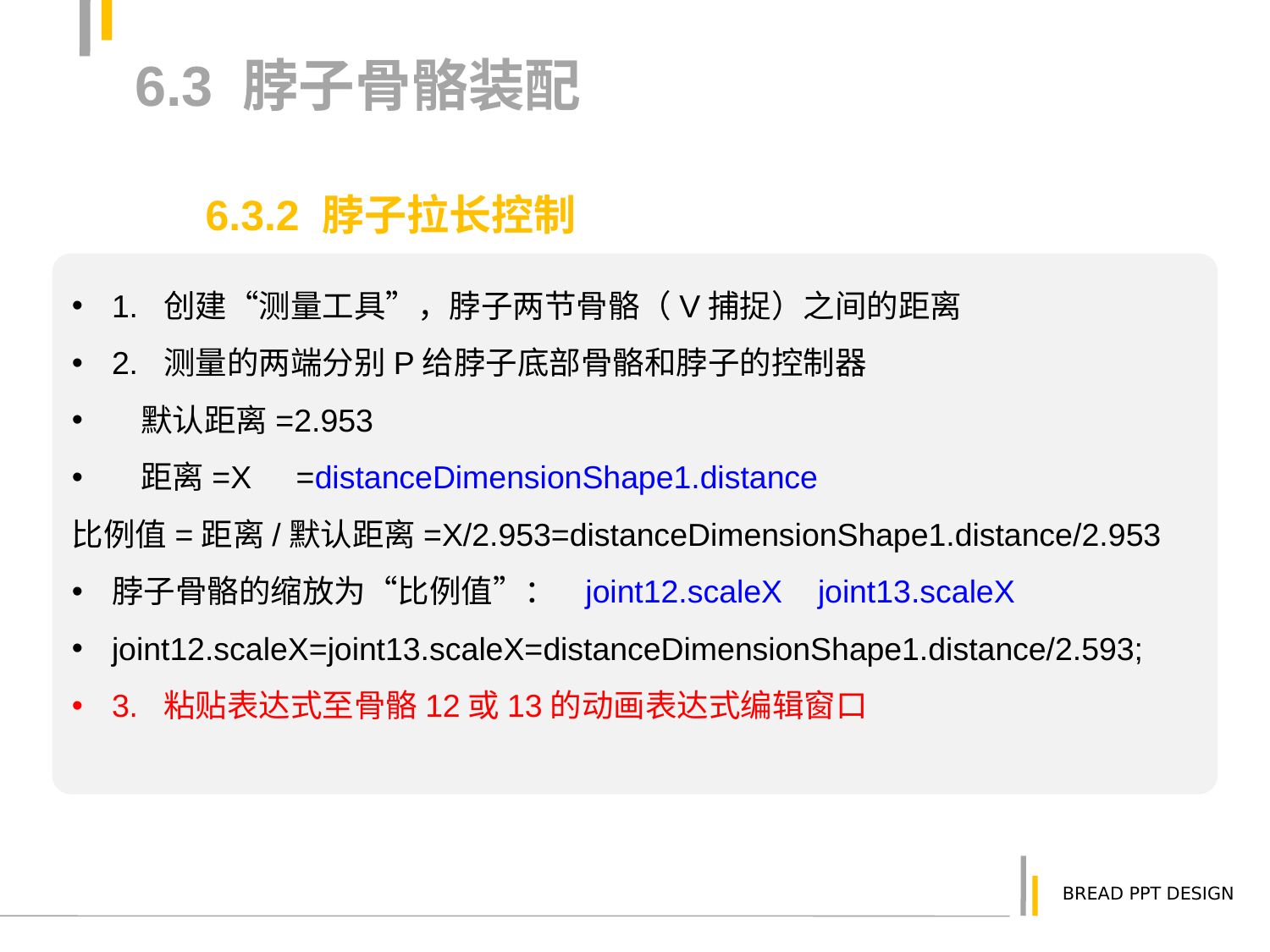

6.3 脖子骨骼装配
6.3.2 脖子拉长控制
1.  创建“测量工具”，脖子两节骨骼（V捕捉）之间的距离
2.  测量的两端分别P给脖子底部骨骼和脖子的控制器
   默认距离=2.953
   距离=X     =distanceDimensionShape1.distance
比例值=距离/默认距离=X/2.953=distanceDimensionShape1.distance/2.953
脖子骨骼的缩放为“比例值”：   joint12.scaleX    joint13.scaleX
joint12.scaleX=joint13.scaleX=distanceDimensionShape1.distance/2.593;
3.  粘贴表达式至骨骼12或13的动画表达式编辑窗口